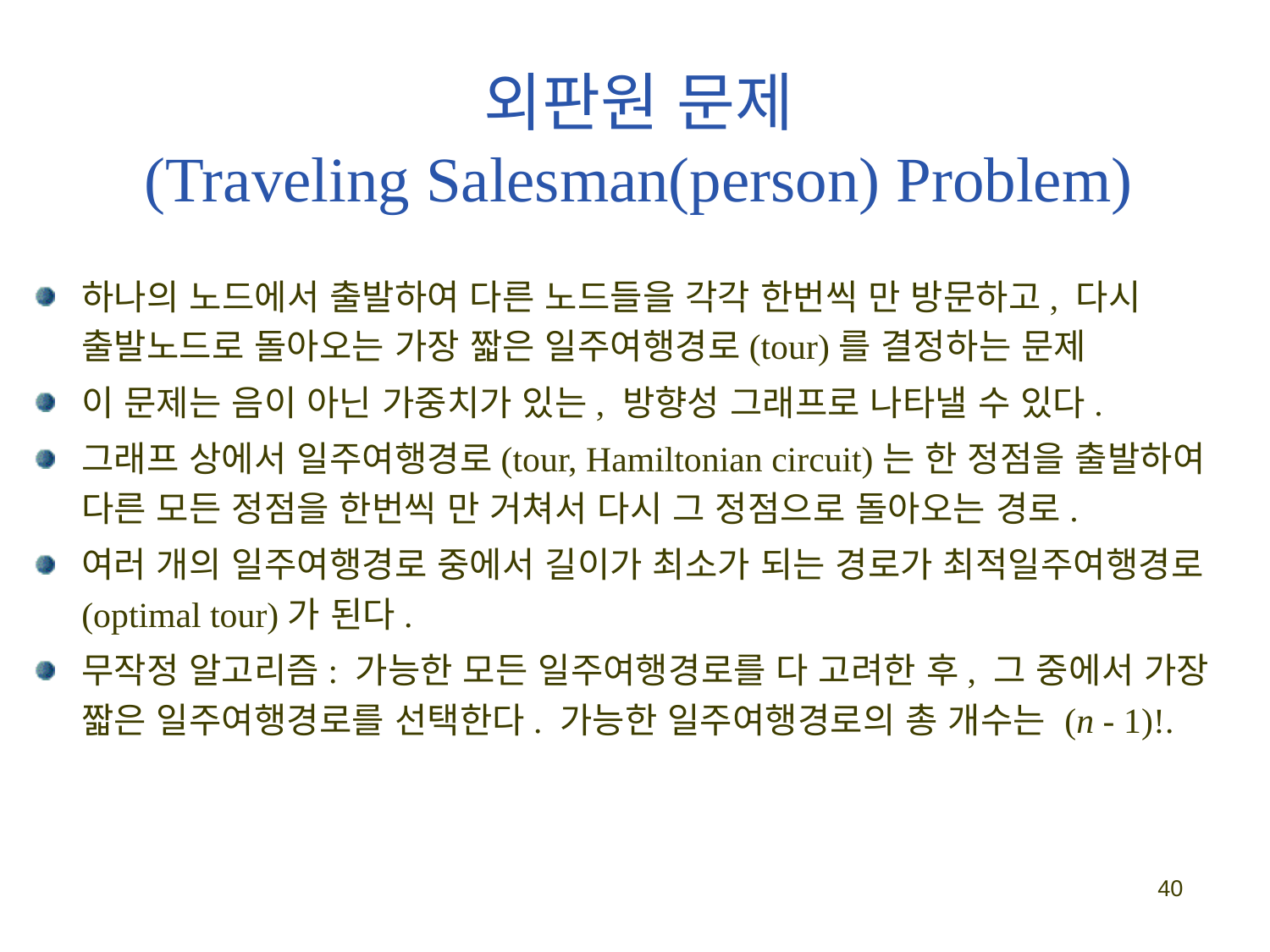

# 외판원 문제 (Traveling Salesman(person) Problem)
하나의 노드에서 출발하여 다른 노드들을 각각 한번씩 만 방문하고, 다시 출발노드로 돌아오는 가장 짧은 일주여행경로(tour)를 결정하는 문제
이 문제는 음이 아닌 가중치가 있는, 방향성 그래프로 나타낼 수 있다.
그래프 상에서 일주여행경로(tour, Hamiltonian circuit)는 한 정점을 출발하여 다른 모든 정점을 한번씩 만 거쳐서 다시 그 정점으로 돌아오는 경로.
여러 개의 일주여행경로 중에서 길이가 최소가 되는 경로가 최적일주여행경로(optimal tour)가 된다.
무작정 알고리즘: 가능한 모든 일주여행경로를 다 고려한 후, 그 중에서 가장 짧은 일주여행경로를 선택한다. 가능한 일주여행경로의 총 개수는 (n - 1)!.
40